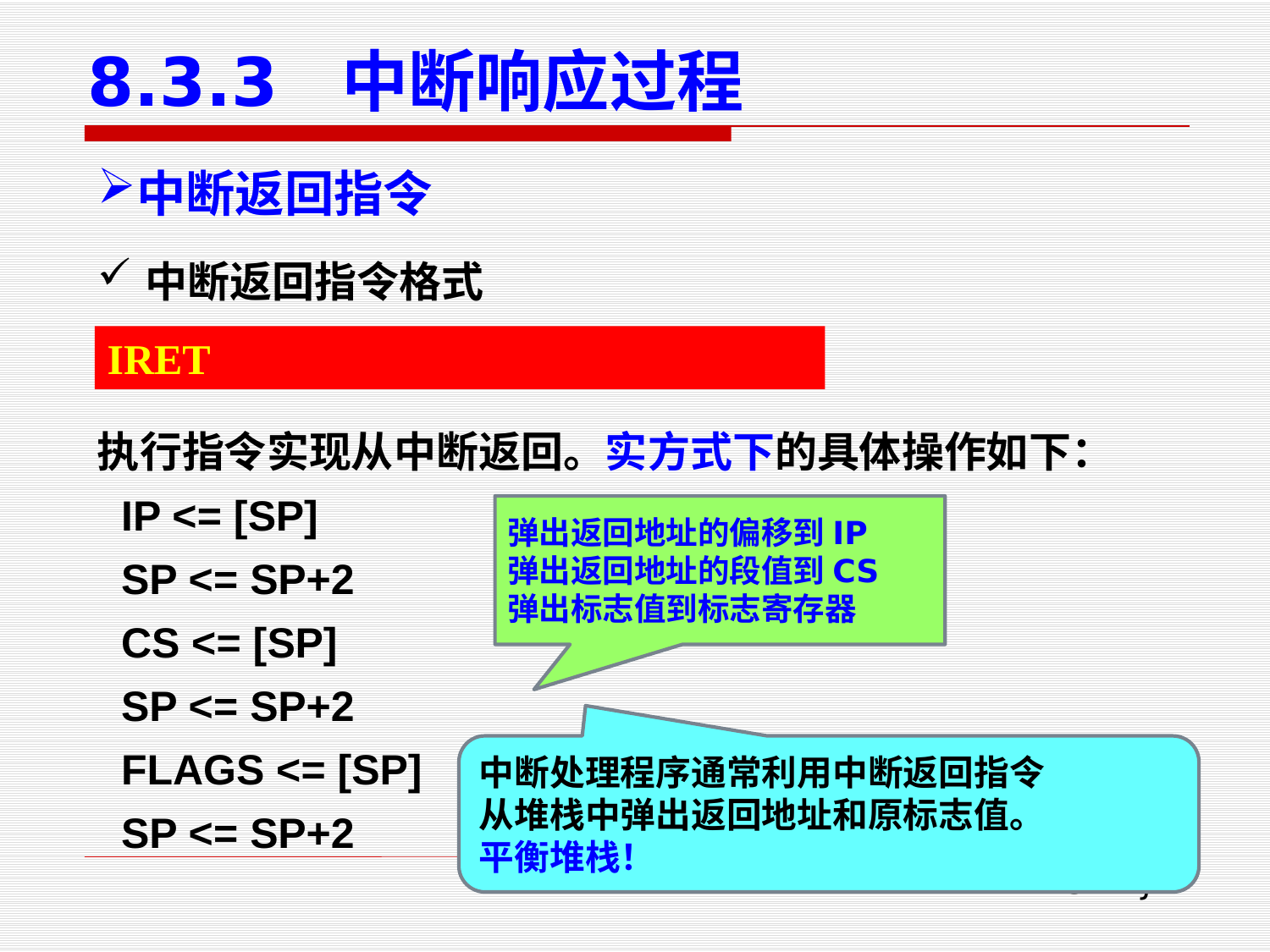

# 8.3.3  中断响应过程
中断返回指令
中断返回指令格式

IRET
执行指令实现从中断返回。实方式下的具体操作如下：
  IP <= [SP]
  SP <= SP+2
  CS <= [SP]
  SP <= SP+2
  FLAGS <= [SP]
  SP <= SP+2
弹出返回地址的偏移到IP
弹出返回地址的段值到CS
弹出标志值到标志寄存器
中断处理程序通常利用中断返回指令
从堆栈中弹出返回地址和原标志值。
平衡堆栈！